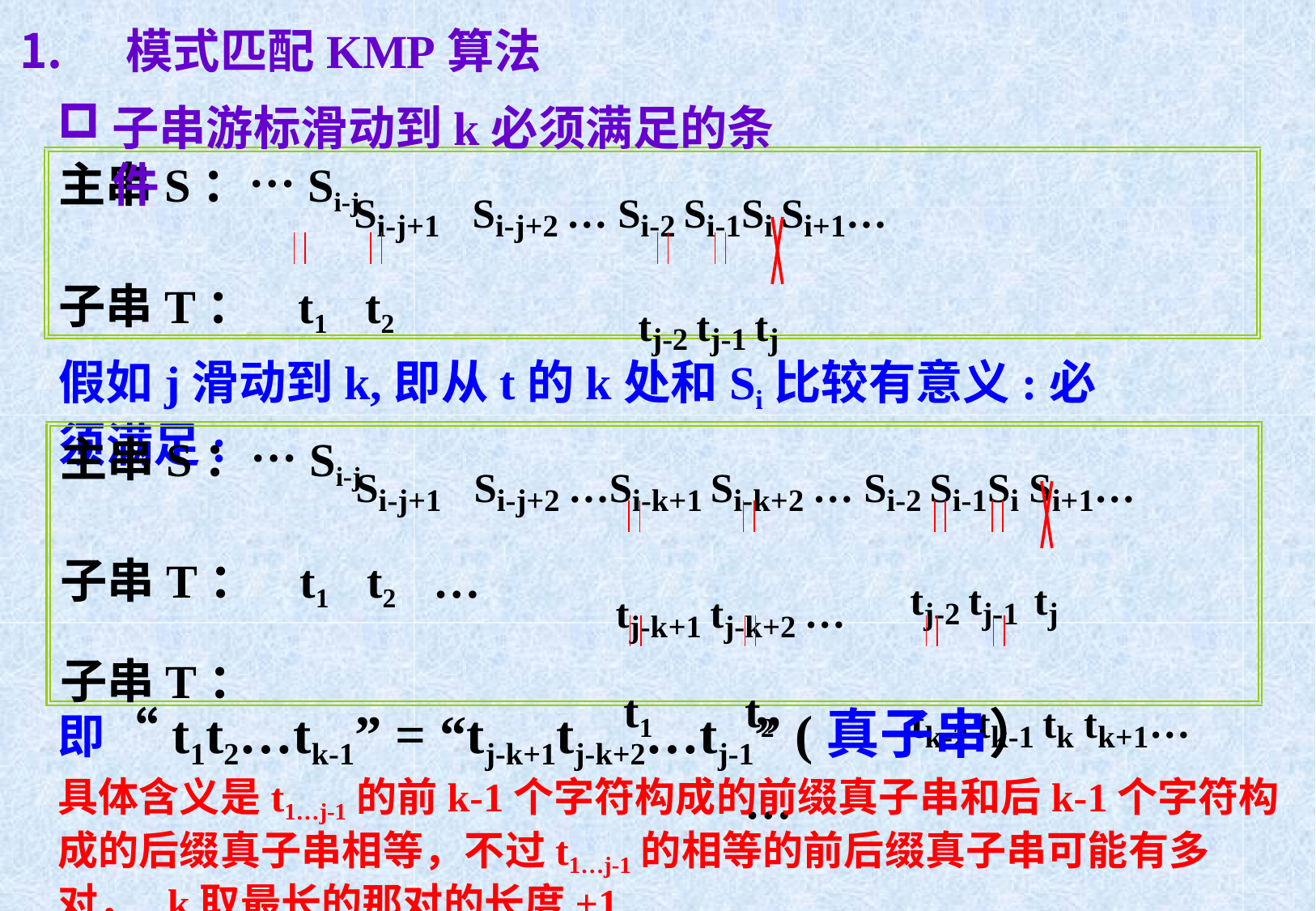

模式匹配KMP算法
子串游标滑动到k必须满足的条件

主串S：…Si-j

子串T：	t1	t2
Si-j+1	Si-j+2 … Si-2 Si-1Si Si+1…

tj-2 tj-1 tj

假如j滑动到k,即从t的k处和Si比较有意义:必须满足:

主串S：…Si-j

子串T：	t1	t2	…
子串T：
Si-j+1	Si-j+2 …Si-k+1 Si-k+2 … Si-2 Si-1Si Si+1…

tj-k+1 tj-k+2 …  t1	t2	…
tj-2 tj-1 tj
tk-2 tk-1 tk tk+1…

即“t1t2…tk-1” = “tj-k+1tj-k+2…tj-1” (真子串）
具体含义是t1…j-1的前k-1个字符构成的前缀真子串和后k-1个字符构 成的后缀真子串相等，不过t1…j-1的相等的前后缀真子串可能有多对，  k取最长的那对的长度+1